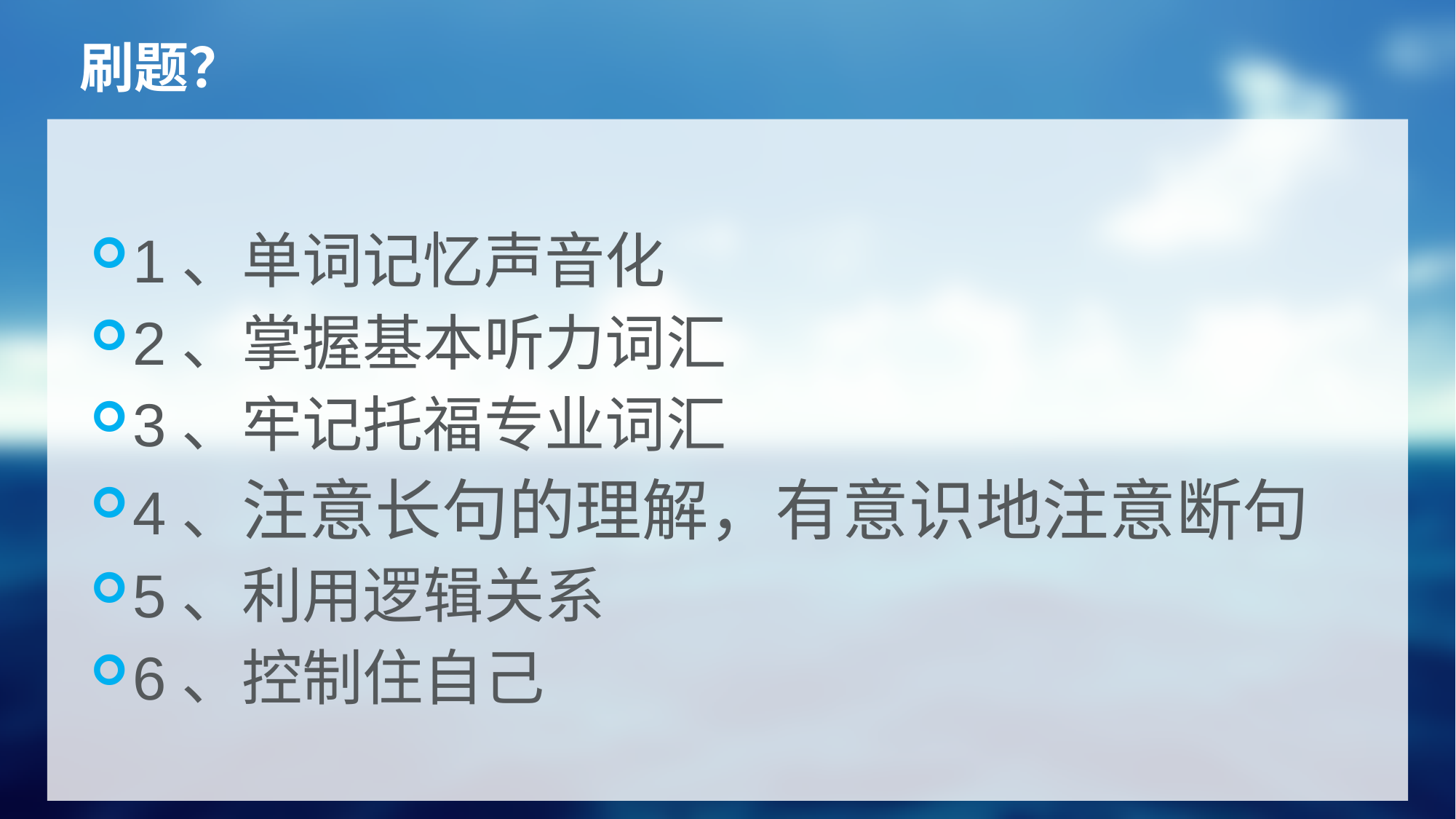

# 刷题？

1、单词记忆声音化
2、掌握基本听力词汇
3、牢记托福专业词汇
4、注意长句的理解，有意识地注意断句
5、利用逻辑关系
6、控制住自己